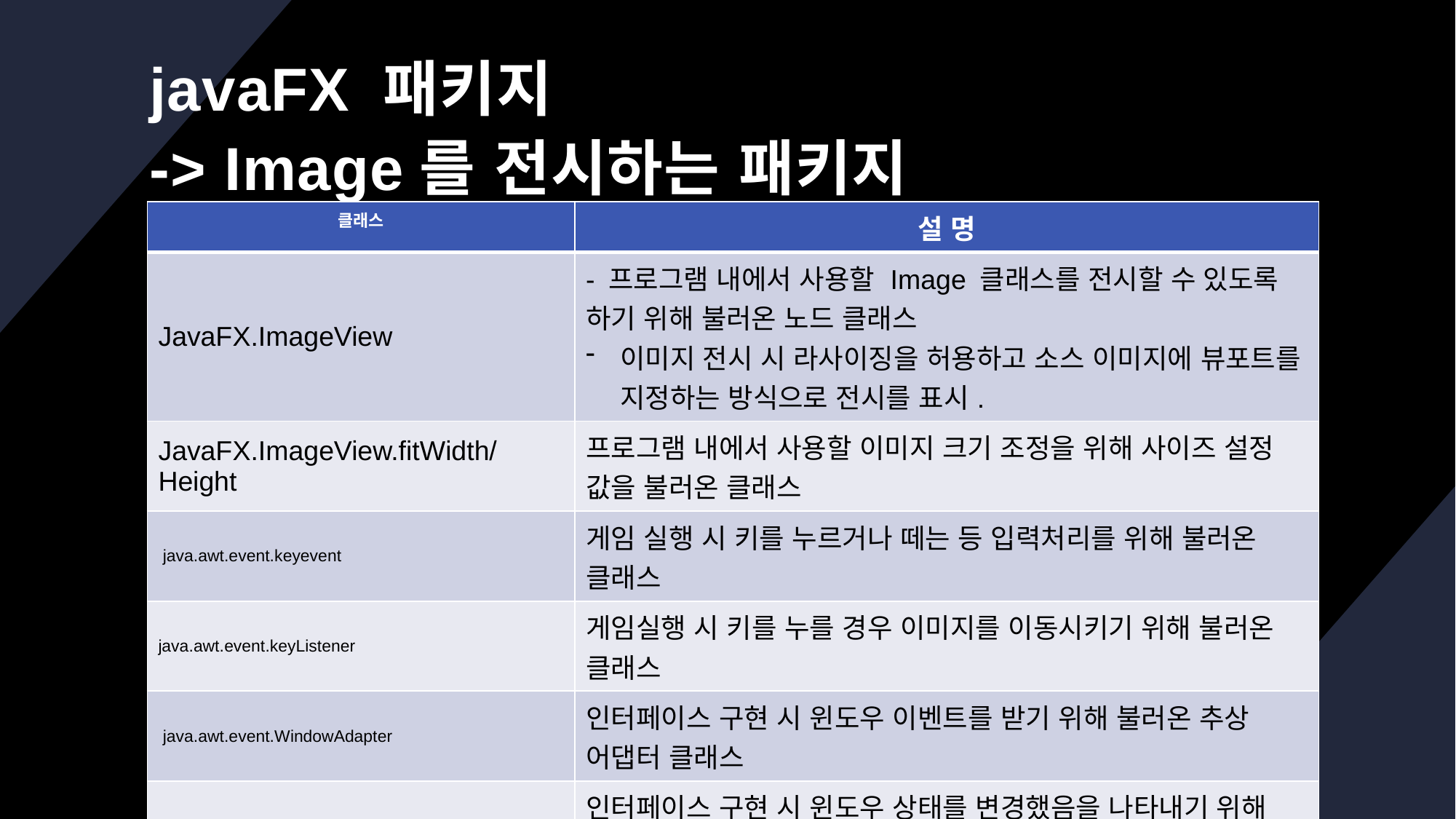

# javaFX 패키지 -> Image를 전시하는 패키지
| 클래스 | 설 명 |
| --- | --- |
| JavaFX.ImageView | - 프로그램 내에서 사용할 Image 클래스를 전시할 수 있도록 하기 위해 불러온 노드 클래스 이미지 전시 시 라사이징을 허용하고 소스 이미지에 뷰포트를 지정하는 방식으로 전시를 표시. |
| JavaFX.ImageView.fitWidth/Height | 프로그램 내에서 사용할 이미지 크기 조정을 위해 사이즈 설정 값을 불러온 클래스 |
| java.awt.event.keyevent | 게임 실행 시 키를 누르거나 떼는 등 입력처리를 위해 불러온 클래스 |
| java.awt.event.keyListener | 게임실행 시 키를 누를 경우 이미지를 이동시키기 위해 불러온 클래스 |
| java.awt.event.WindowAdapter | 인터페이스 구현 시 윈도우 이벤트를 받기 위해 불러온 추상 어댑터 클래스 |
| java.awt.event.WindowEvent | 인터페이스 구현 시 윈도우 상태를 변경했음을 나타내기 위해 불러온 하위 클래스 |